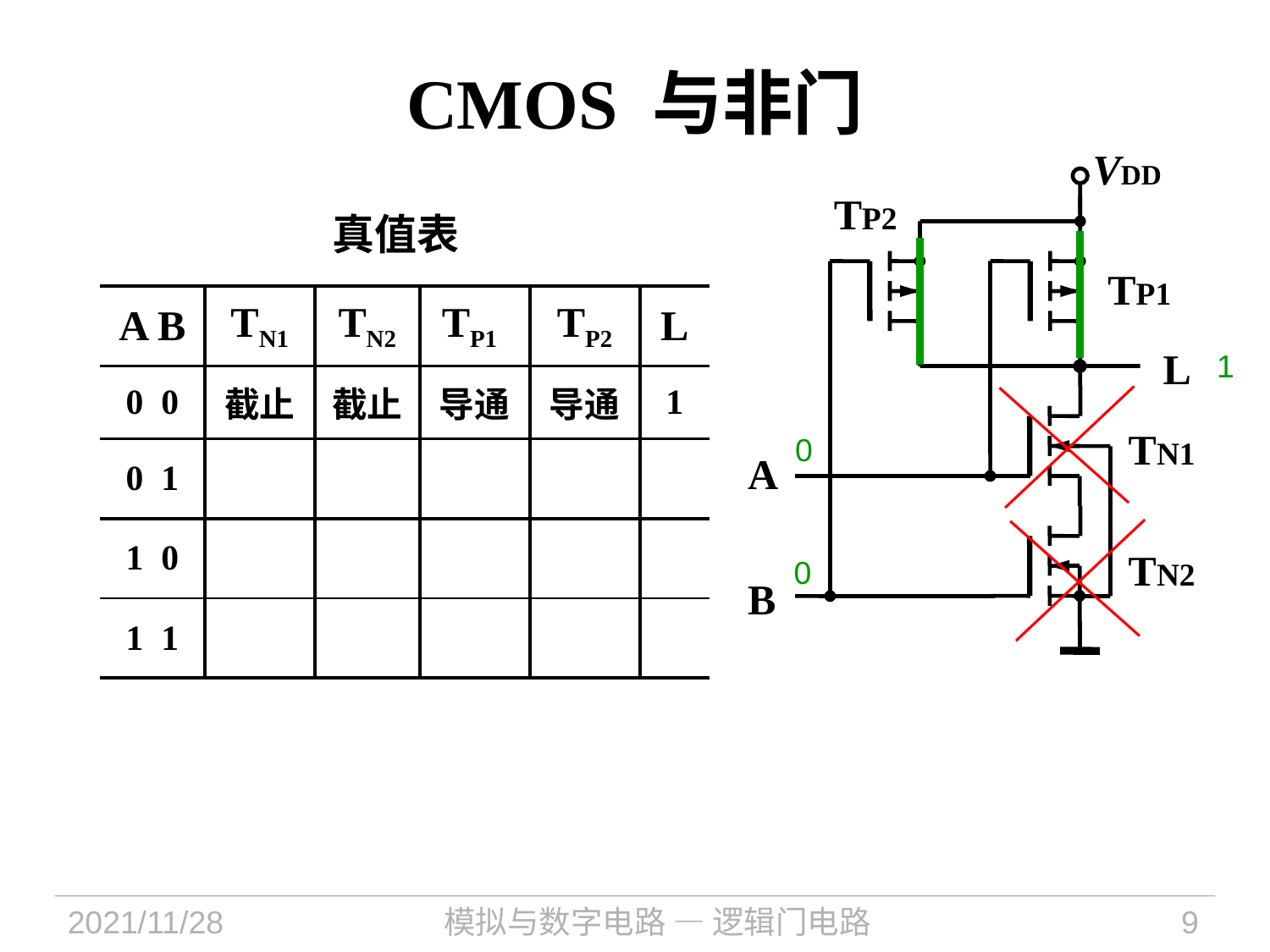

# CMOS 与非门
VDD

TP2

TP1

L

TN1

A

TN2

B

真值表
| A B | TN1 | TN2 | TP1 | TP2 | L |
| --- | --- | --- | --- | --- | --- |
| 0 0 | 截止 | 截止 | 导通 | 导通 | 1 |
| 0 1 |  |  |  |  |  |
| 1 0 |  |  |  |  |  |
| 1 1 |  |  |  |  |  |
1
0
0
2021/11/28
模拟与数字电路 — 逻辑门电路
9